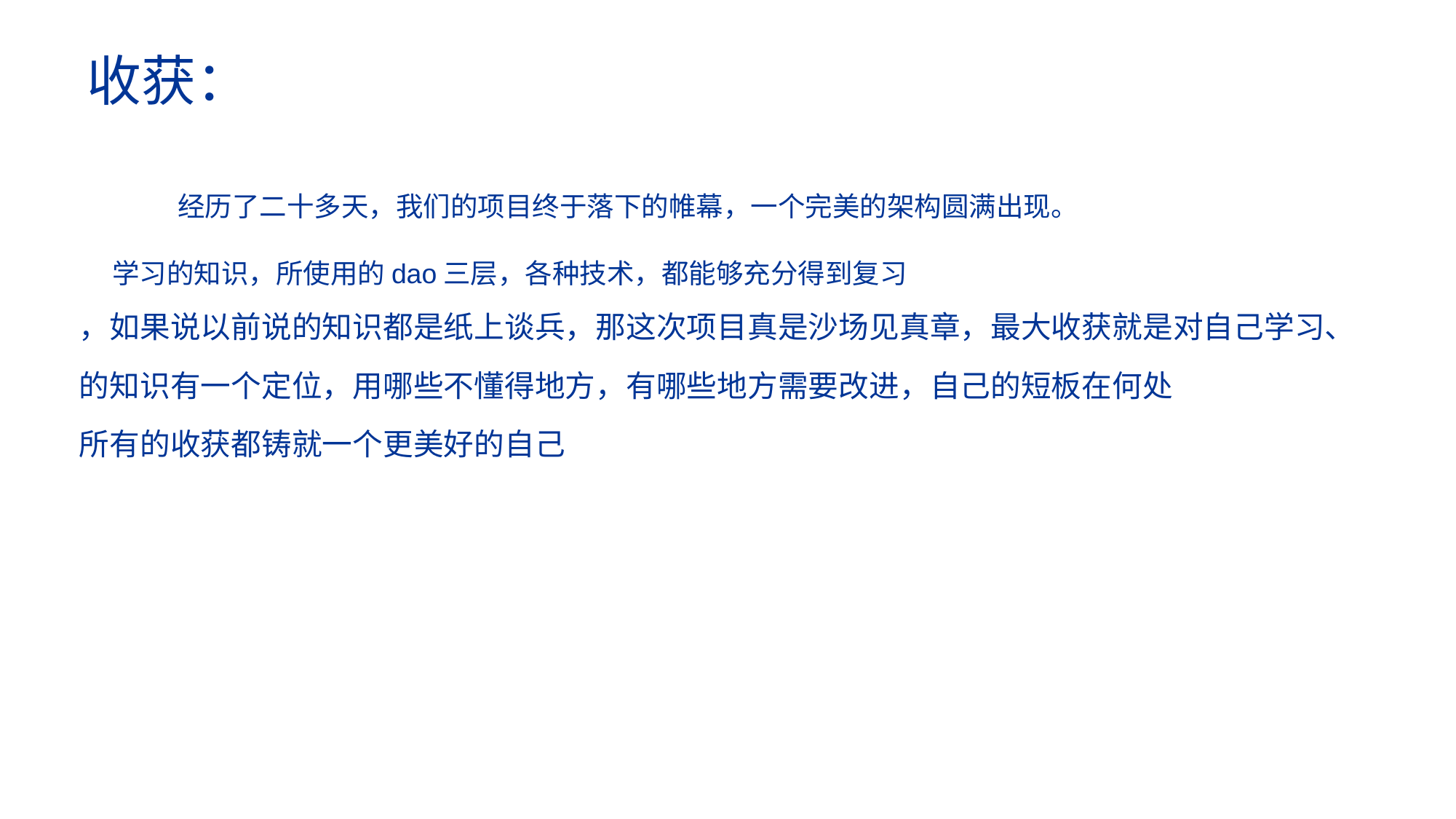

# 收获：

经历了二十多天，我们的项目终于落下的帷幕，一个完美的架构圆满出现。
学习的知识，所使用的dao三层，各种技术，都能够充分得到复习
，如果说以前说的知识都是纸上谈兵，那这次项目真是沙场见真章，最大收获就是对自己学习、
的知识有一个定位，用哪些不懂得地方，有哪些地方需要改进，自己的短板在何处
所有的收获都铸就一个更美好的自己